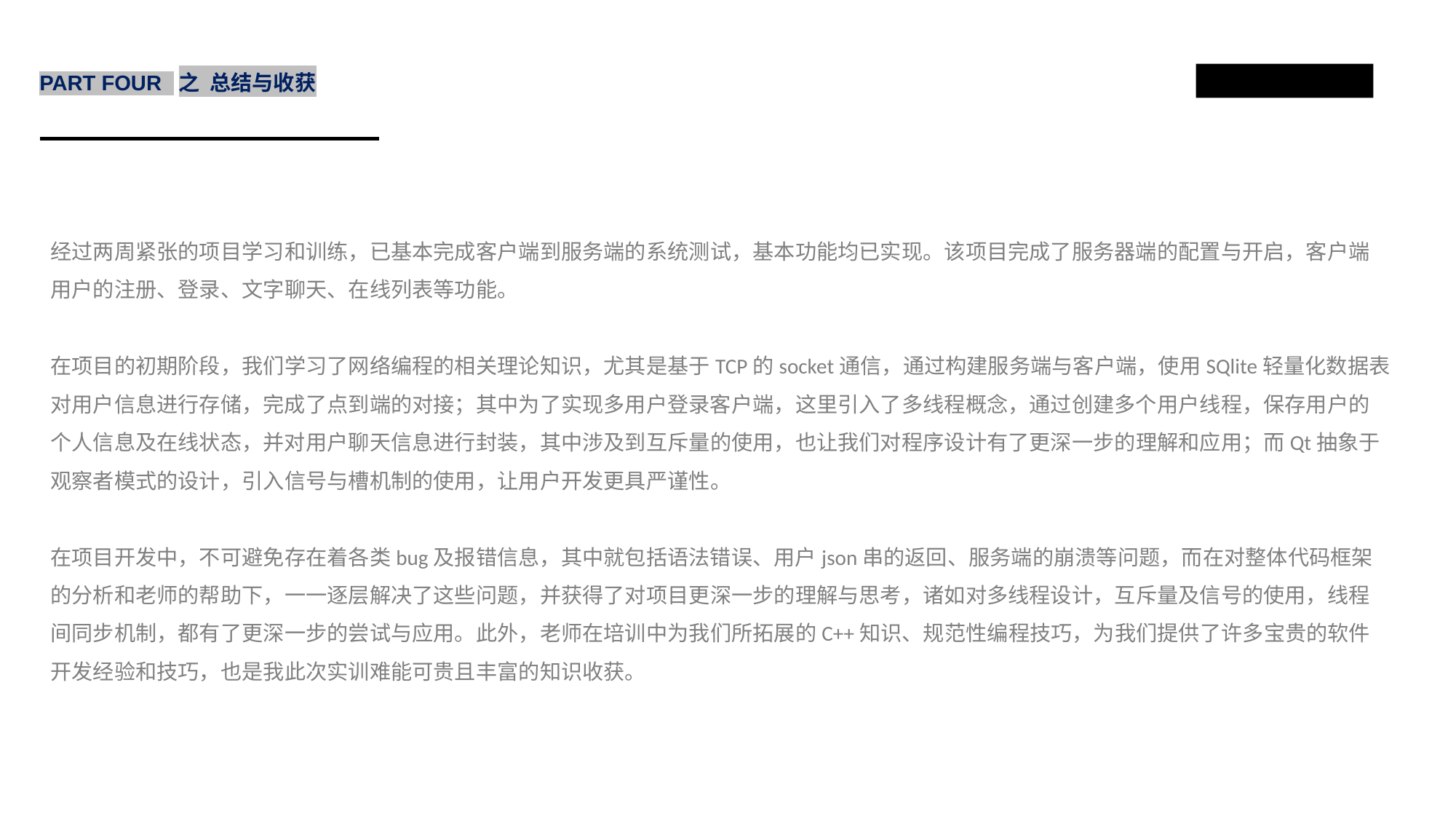

PART FOUR  之  总结与收获

经过两周紧张的项目学习和训练，已基本完成客户端到服务端的系统测试，基本功能均已实现。该项目完成了服务器端的配置与开启，客户端用户的注册、登录、文字聊天、在线列表等功能。

在项目的初期阶段，我们学习了网络编程的相关理论知识，尤其是基于TCP的socket通信，通过构建服务端与客户端，使用SQlite轻量化数据表对用户信息进行存储，完成了点到端的对接；其中为了实现多用户登录客户端，这里引入了多线程概念，通过创建多个用户线程，保存用户的个人信息及在线状态，并对用户聊天信息进行封装，其中涉及到互斥量的使用，也让我们对程序设计有了更深一步的理解和应用；而Qt抽象于观察者模式的设计，引入信号与槽机制的使用，让用户开发更具严谨性。

在项目开发中，不可避免存在着各类bug及报错信息，其中就包括语法错误、用户json串的返回、服务端的崩溃等问题，而在对整体代码框架的分析和老师的帮助下，一一逐层解决了这些问题，并获得了对项目更深一步的理解与思考，诸如对多线程设计，互斥量及信号的使用，线程间同步机制，都有了更深一步的尝试与应用。此外，老师在培训中为我们所拓展的C++知识、规范性编程技巧，为我们提供了许多宝贵的软件开发经验和技巧，也是我此次实训难能可贵且丰富的知识收获。